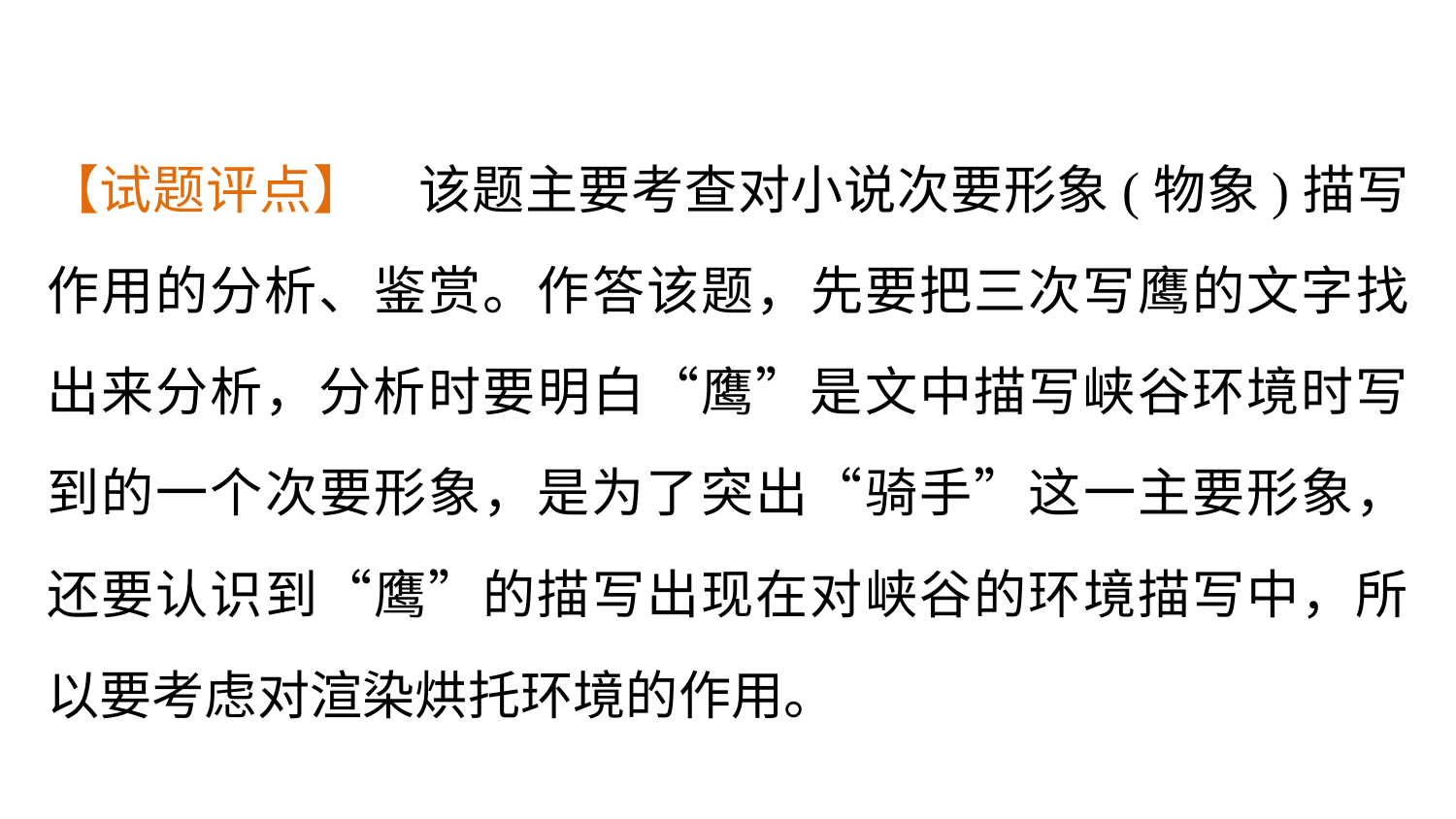

【试题评点】　该题主要考查对小说次要形象(物象)描写作用的分析、鉴赏。作答该题，先要把三次写鹰的文字找出来分析，分析时要明白“鹰”是文中描写峡谷环境时写到的一个次要形象，是为了突出“骑手”这一主要形象，还要认识到“鹰”的描写出现在对峡谷的环境描写中，所以要考虑对渲染烘托环境的作用。